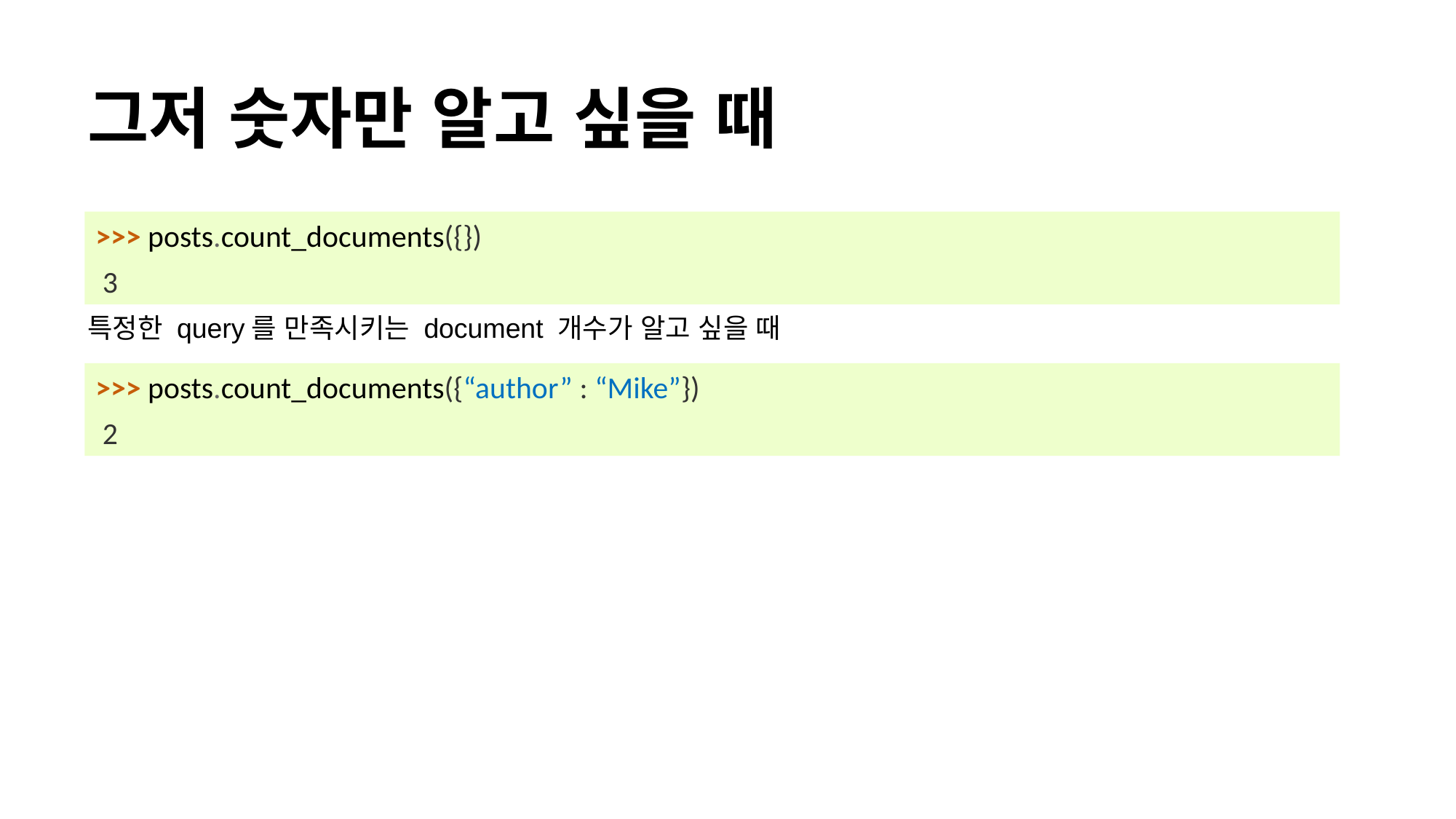

# 그저 숫자만 알고 싶을 때
>>> posts.count_documents({})
 3
특정한 query를 만족시키는 document 개수가 알고 싶을 때
>>> posts.count_documents({“author” : “Mike”})
 2